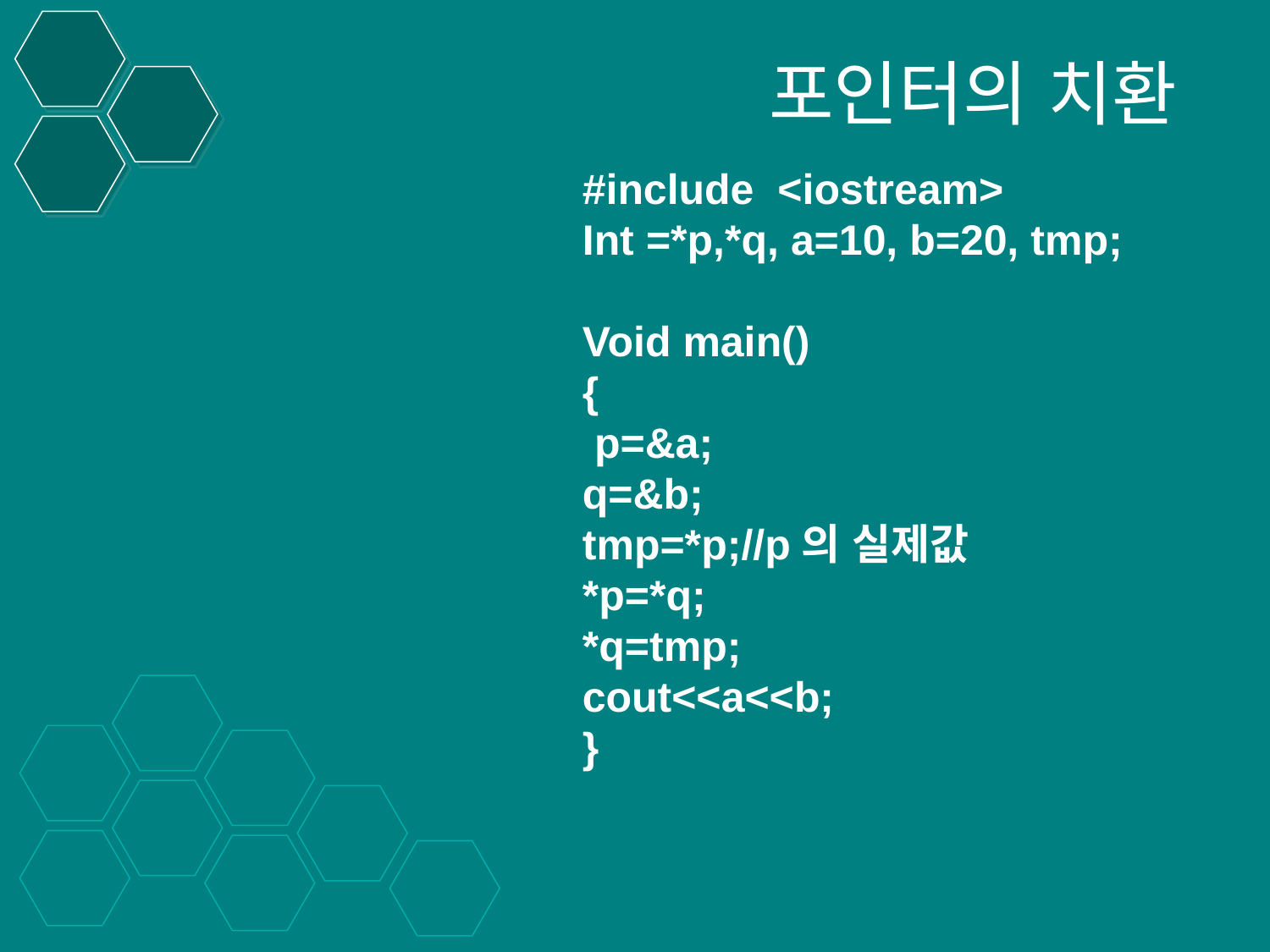

# 포인터의 치환
#include  <iostream>
Int =*p,*q, a=10, b=20, tmp;

Void main()
{
 p=&a;
q=&b;
tmp=*p;//p의 실제값
*p=*q;
*q=tmp;
cout<<a<<b;
}